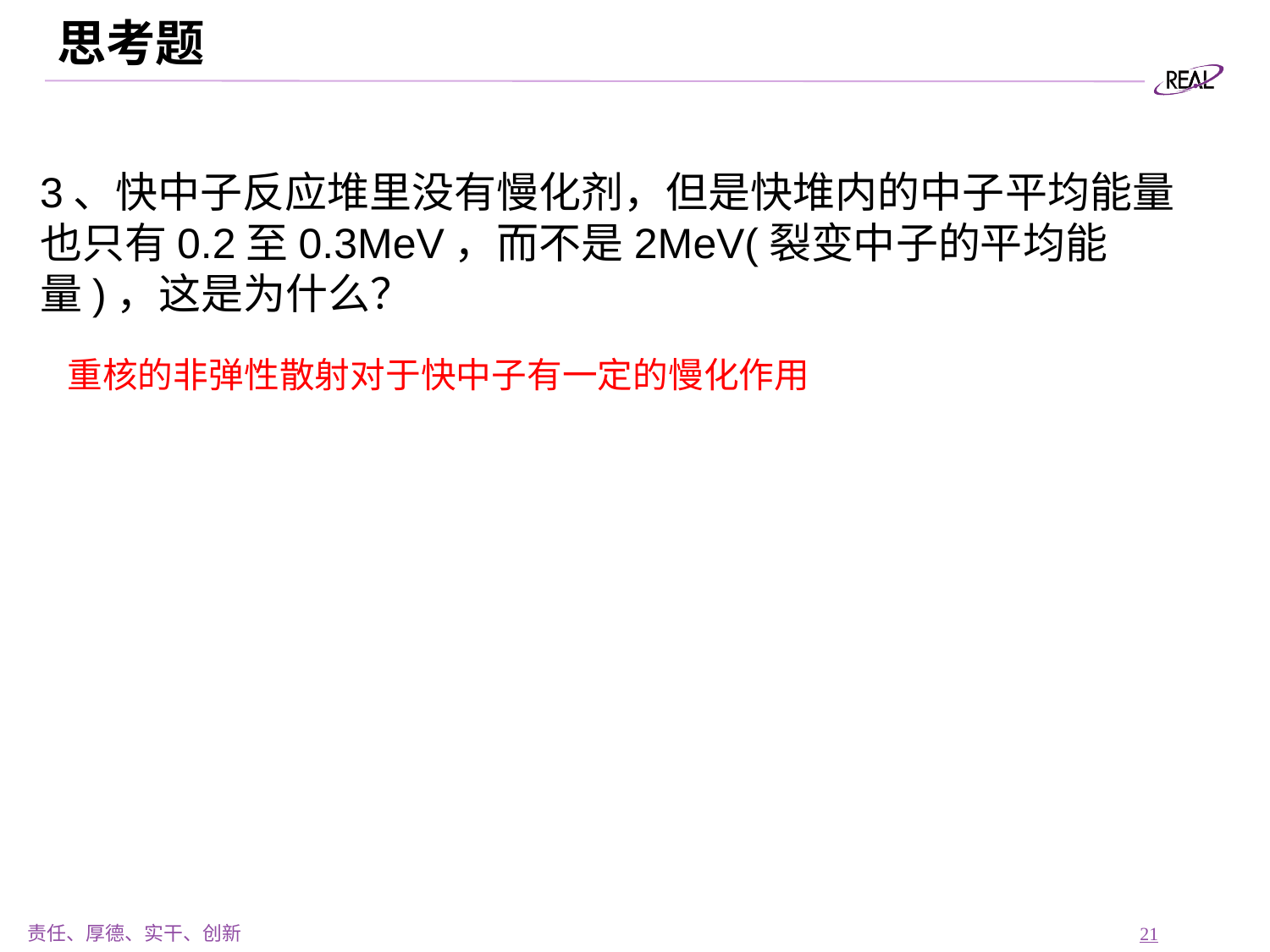

# 思考题

3、快中子反应堆里没有慢化剂，但是快堆内的中子平均能量也只有0.2至0.3MeV，而不是2MeV(裂变中子的平均能量)，这是为什么？
重核的非弹性散射对于快中子有一定的慢化作用